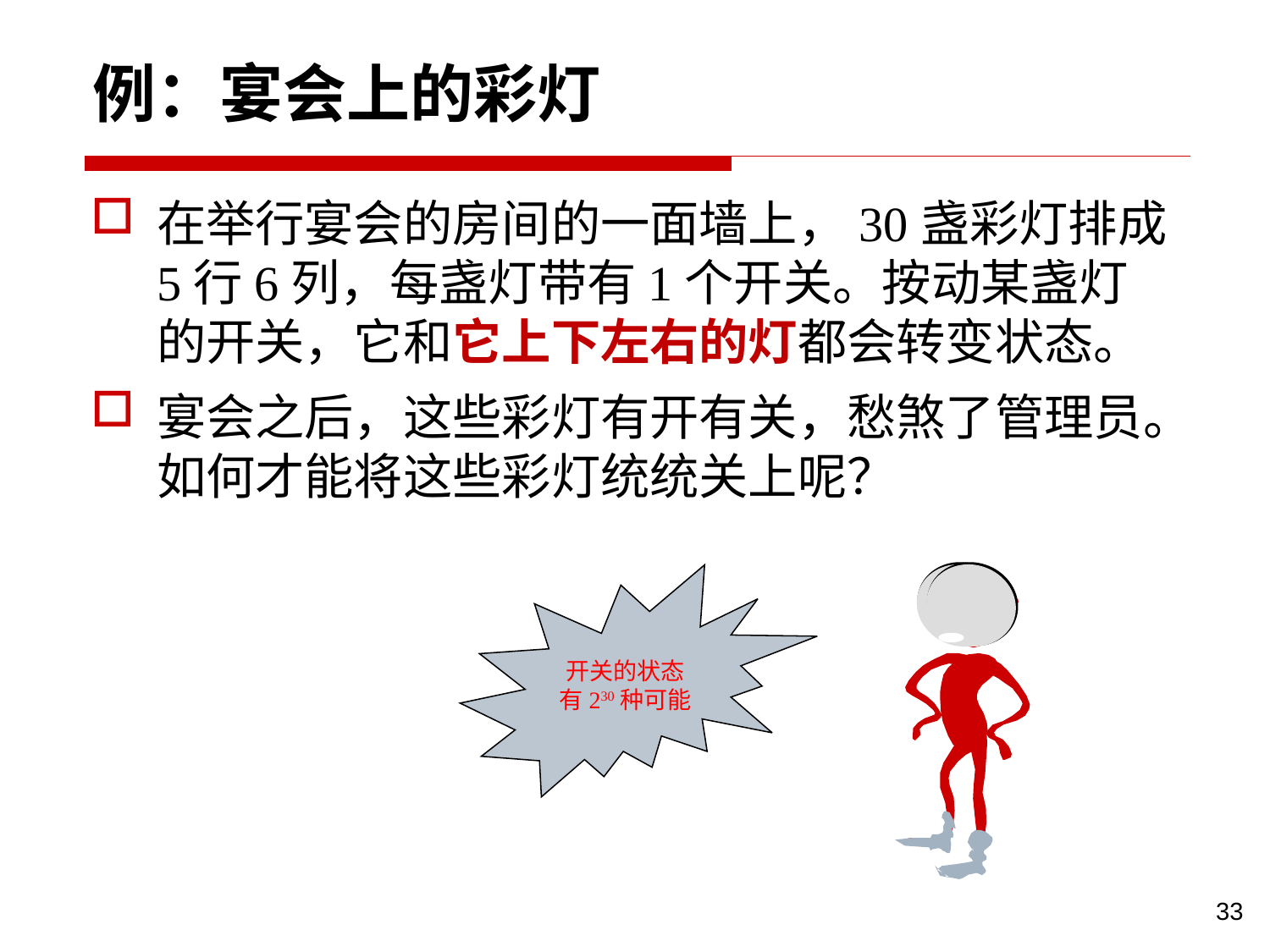

# 例：宴会上的彩灯
在举行宴会的房间的一面墙上，30盏彩灯排成5行6列，每盏灯带有1个开关。按动某盏灯的开关，它和它上下左右的灯都会转变状态。
宴会之后，这些彩灯有开有关，愁煞了管理员。如何才能将这些彩灯统统关上呢？

开关的状态
有230种可能
33